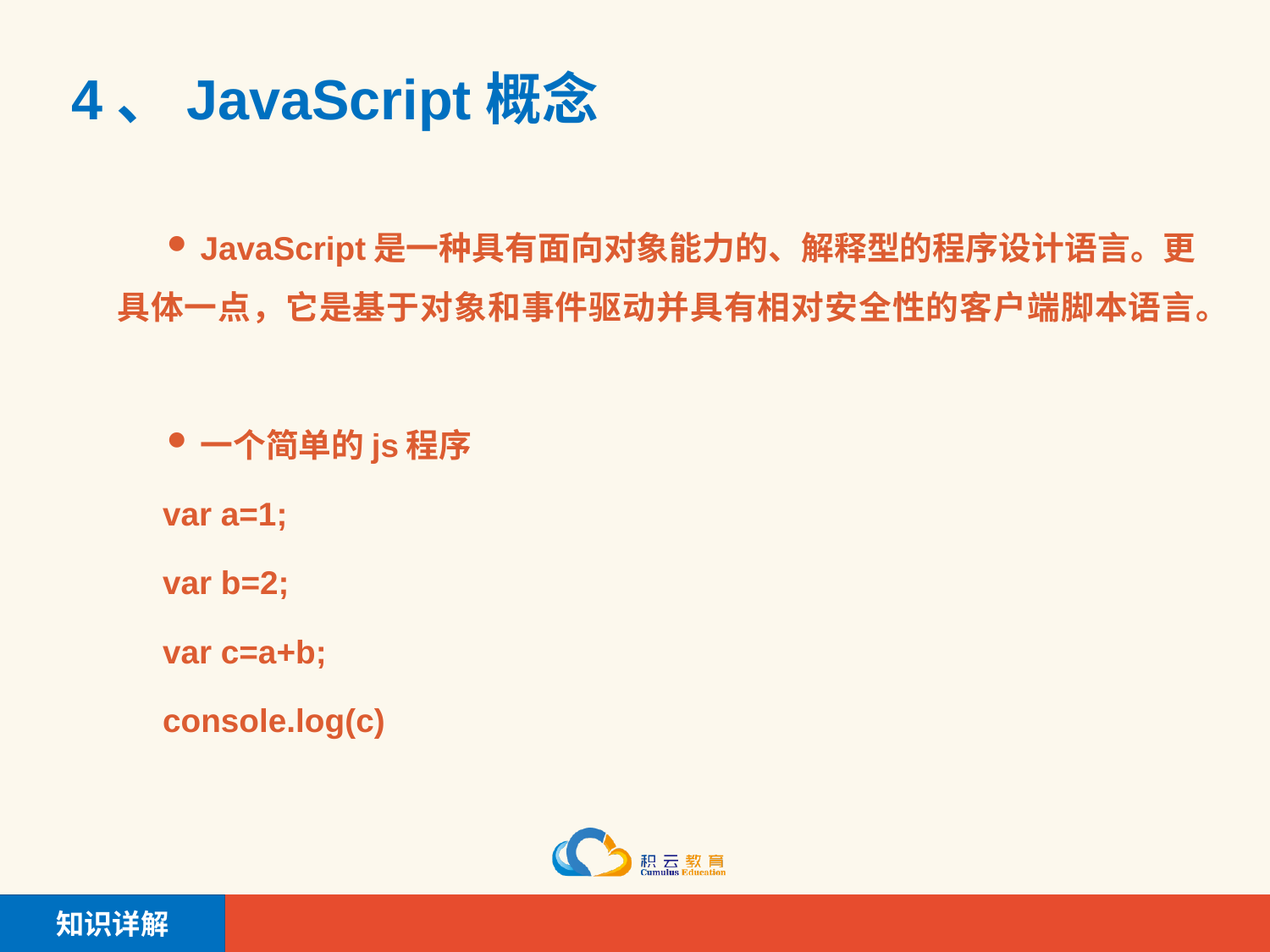

# 4、JavaScript概念
JavaScript是一种具有面向对象能力的、解释型的程序设计语言。更具体一点，它是基于对象和事件驱动并具有相对安全性的客户端脚本语言。

一个简单的js程序
     var a=1;
     var b=2;
     var c=a+b;
     console.log(c)